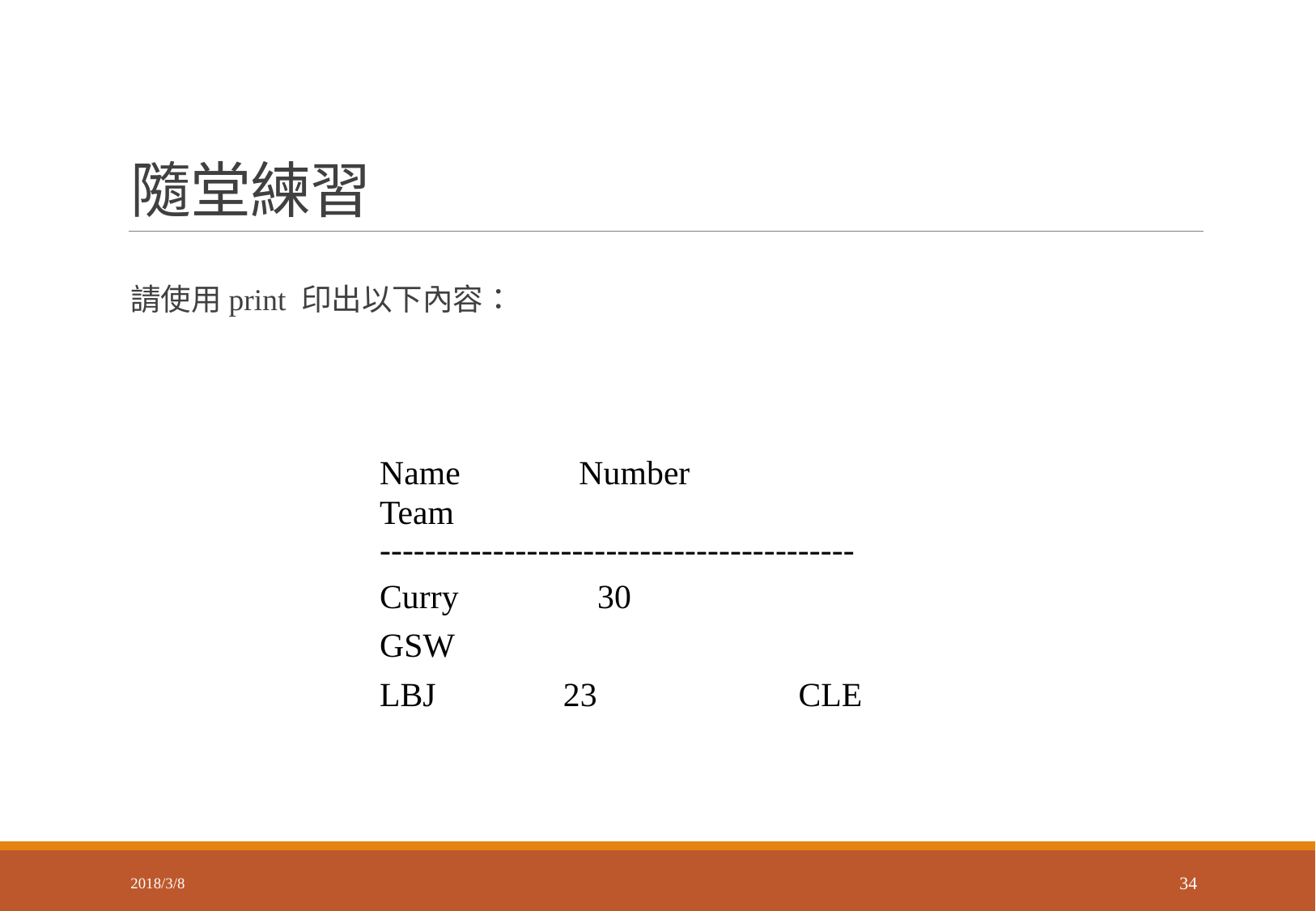

# 隨堂練習
請使用print 印出以下內容：

| Name　　　Number　　　Team ------------------------------------------ Curry　　 30 GSW　　　 LBJ 23　　　　　 CLE |
| --- |
2018/3/8
34